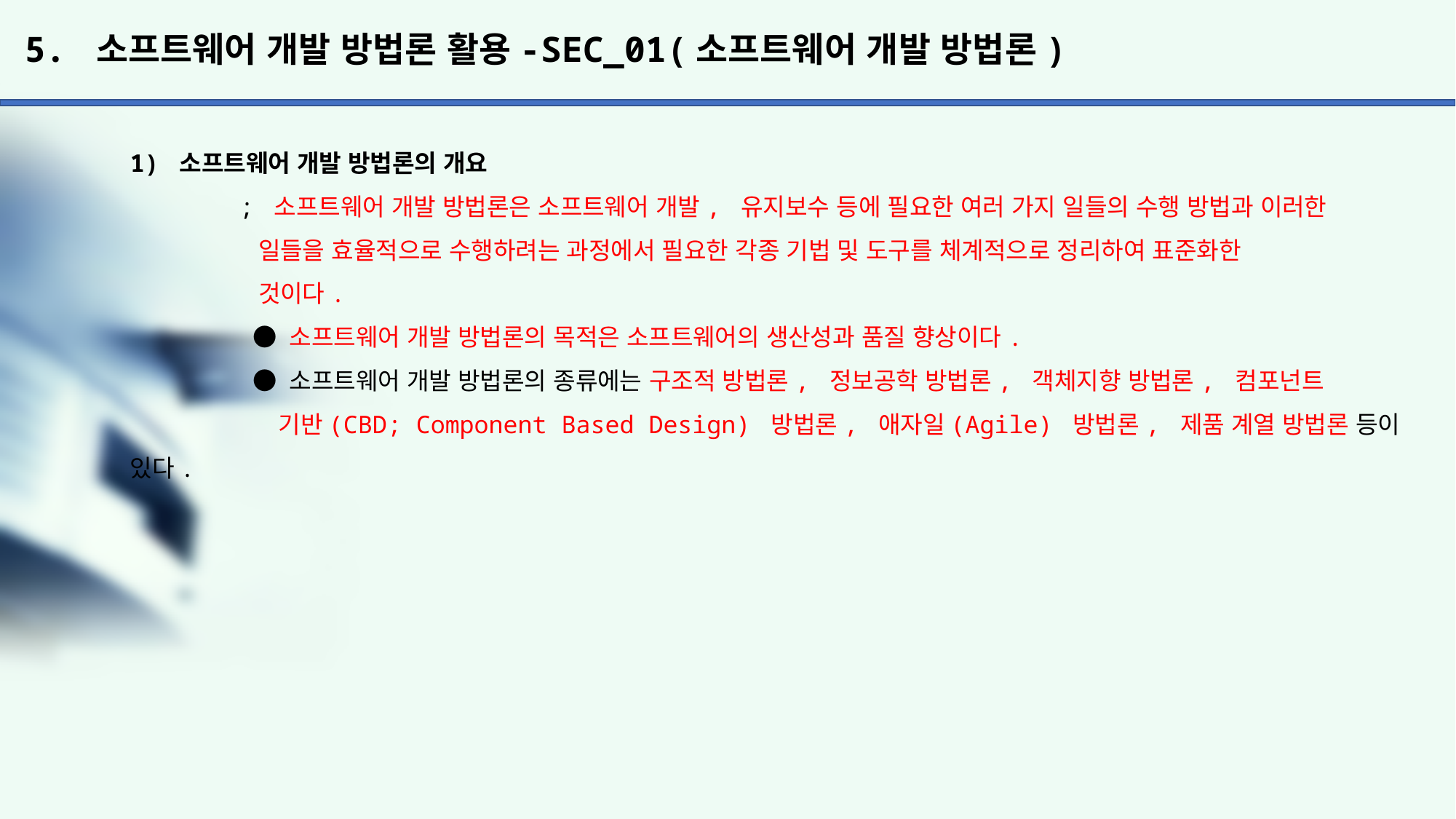

# 5. 소프트웨어 개발 방법론 활용-SEC_01(소프트웨어 개발 방법론)
1) 소프트웨어 개발 방법론의 개요
	; 소프트웨어 개발 방법론은 소프트웨어 개발, 유지보수 등에 필요한 여러 가지 일들의 수행 방법과 이러한
	  일들을 효율적으로 수행하려는 과정에서 필요한 각종 기법 및 도구를 체계적으로 정리하여 표준화한
	  것이다.
	  ● 소프트웨어 개발 방법론의 목적은 소프트웨어의 생산성과 품질 향상이다.
	  ● 소프트웨어 개발 방법론의 종류에는 구조적 방법론, 정보공학 방법론, 객체지향 방법론, 컴포넌트
	     기반(CBD; Component Based Design) 방법론, 애자일(Agile) 방법론, 제품 계열 방법론 등이 있다.